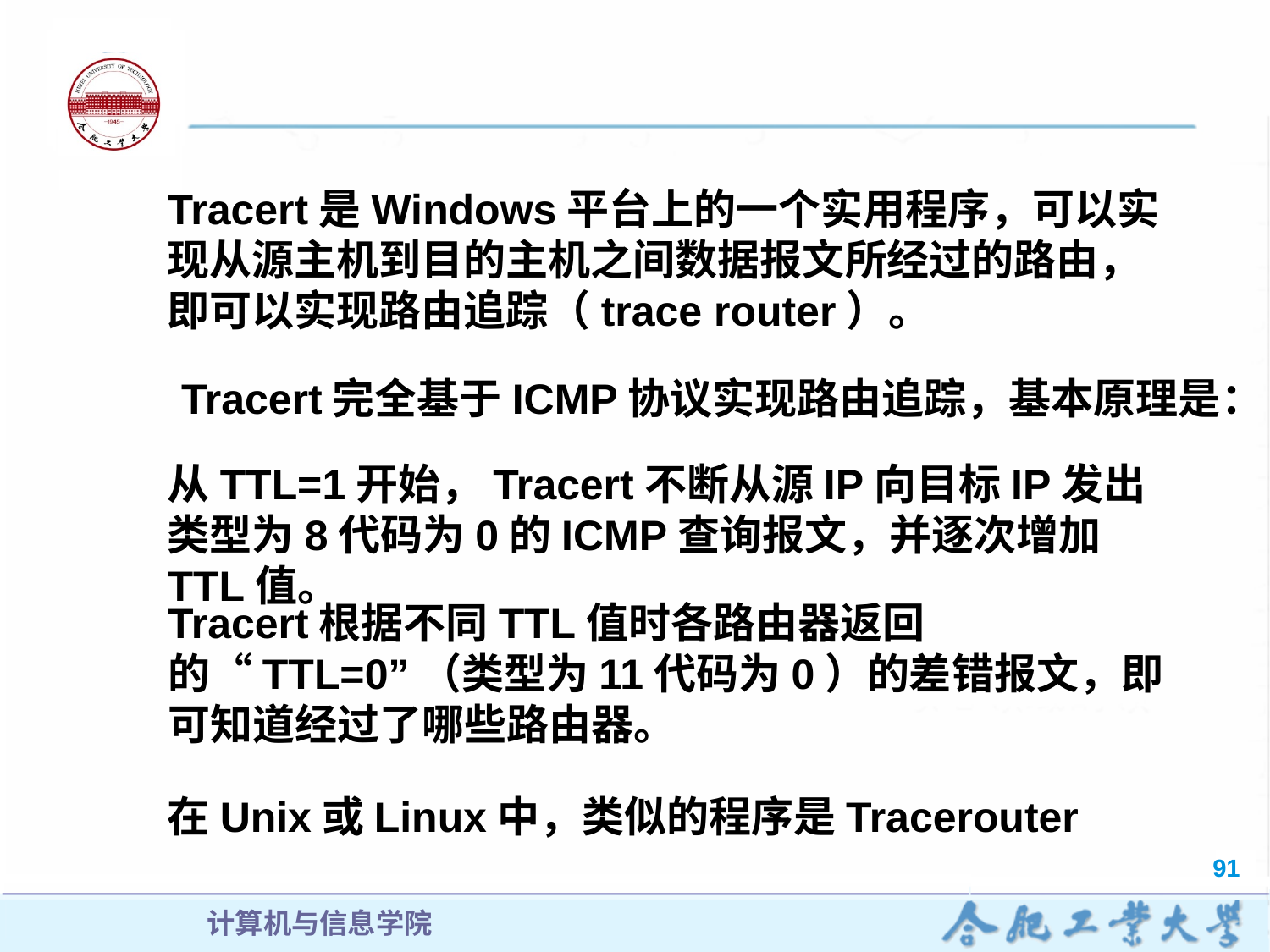

Tracert是Windows平台上的一个实用程序，可以实现从源主机到目的主机之间数据报文所经过的路由，即可以实现路由追踪（trace router）。
Tracert完全基于ICMP协议实现路由追踪，基本原理是：
从TTL=1开始，Tracert不断从源IP向目标IP发出类型为8代码为0的ICMP查询报文，并逐次增加TTL值。
Tracert根据不同TTL值时各路由器返回的“TTL=0”（类型为11代码为0）的差错报文，即可知道经过了哪些路由器。
在Unix或Linux中，类似的程序是Tracerouter